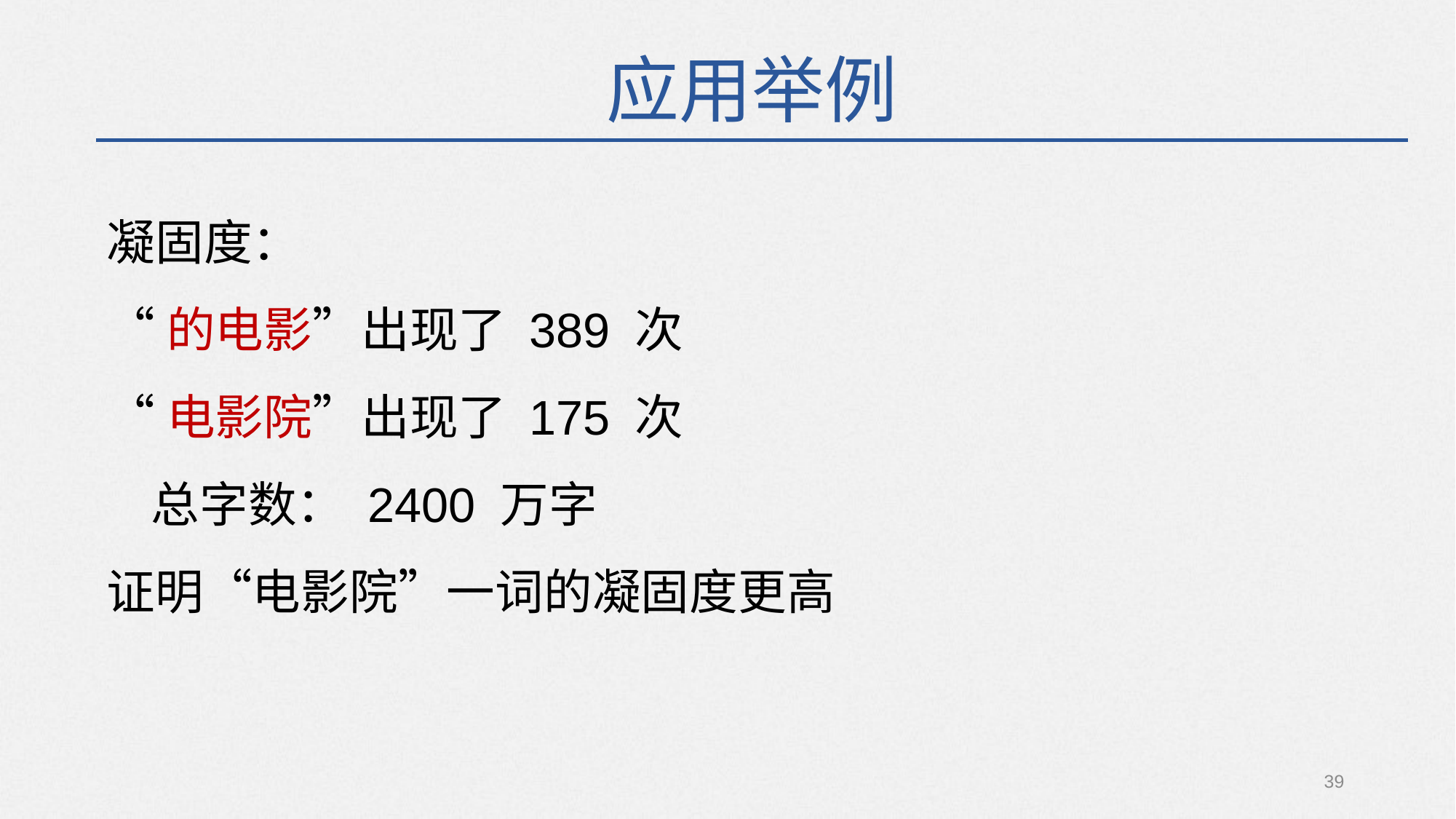

应用举例
凝固度：
“的电影”出现了 389 次
“电影院”出现了 175 次
   总字数： 2400 万字
证明“电影院”一词的凝固度更高
39